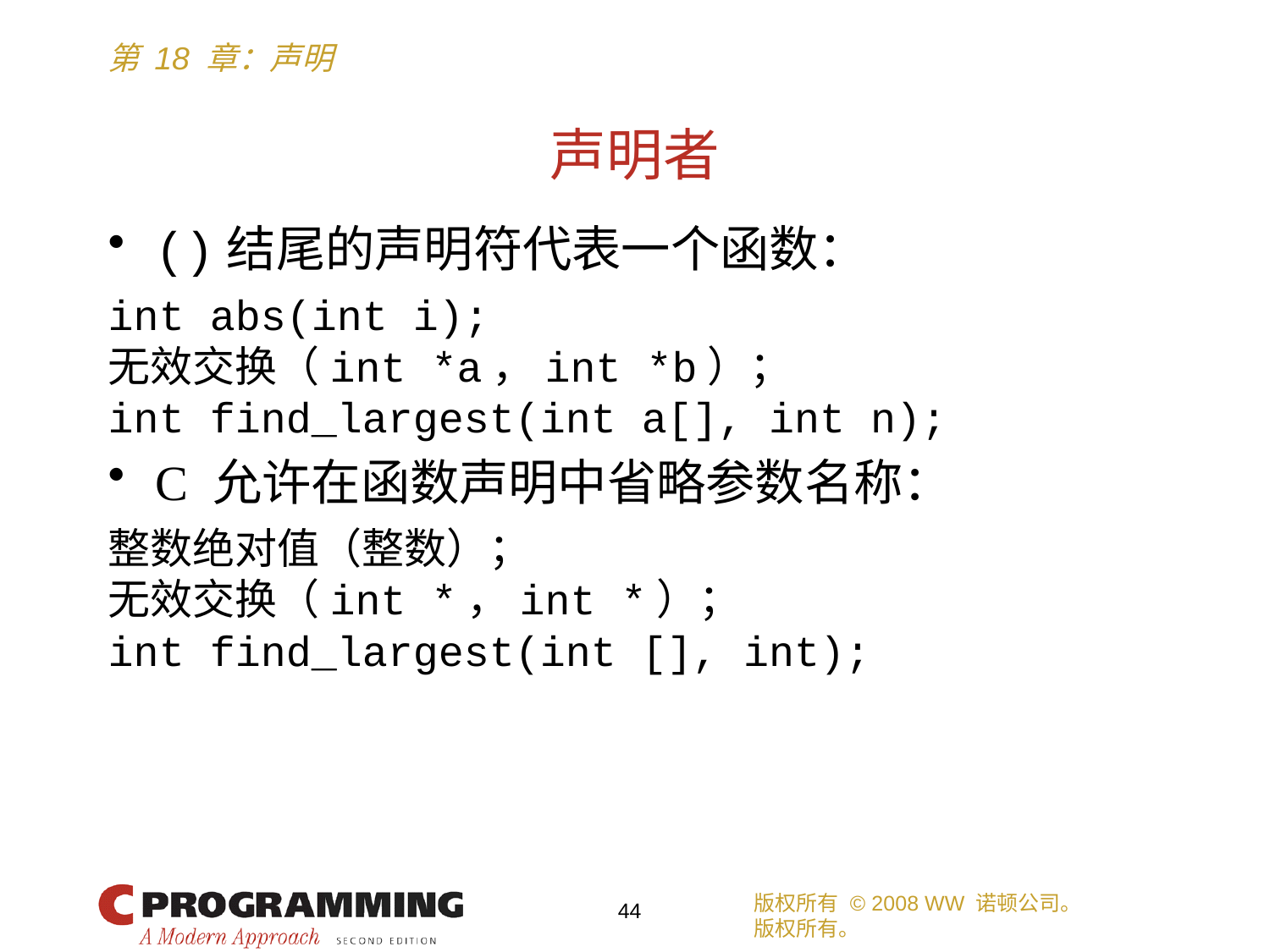

# 声明者
()结尾的声明符代表一个函数：
int abs(int i);
无效交换（int *a，int *b）；
int find_largest(int a[], int n);
C 允许在函数声明中省略参数名称：
整数绝对值（整数）；
无效交换（int *，int *）；
int find_largest(int [], int);
版权所有 © 2008 WW 诺顿公司。
版权所有。
44